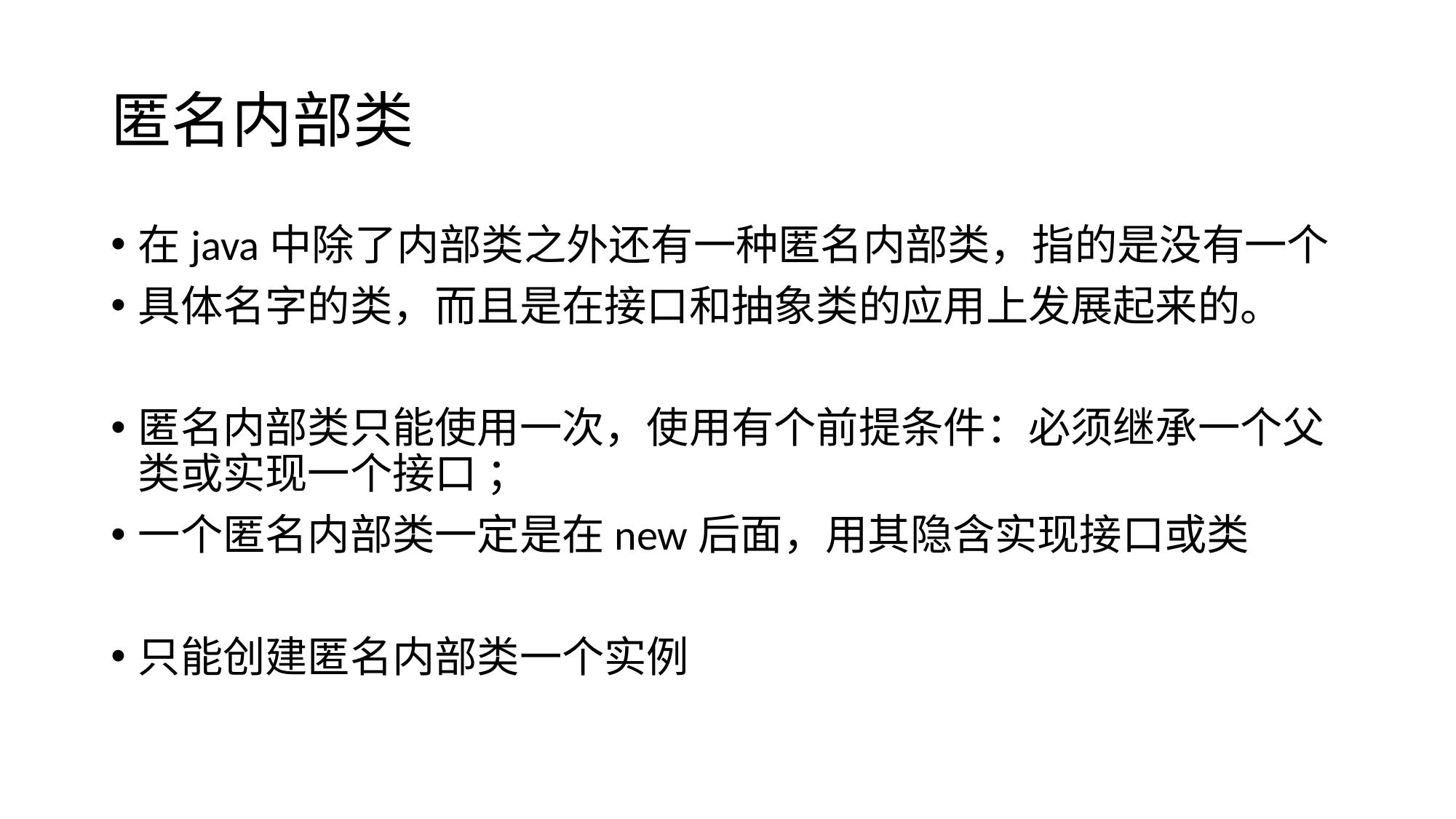

# 匿名内部类
在java中除了内部类之外还有一种匿名内部类，指的是没有一个
具体名字的类，而且是在接口和抽象类的应用上发展起来的。

匿名内部类只能使用一次，使用有个前提条件：必须继承一个父类或实现一个接口 ；
一个匿名内部类一定是在new后面，用其隐含实现接口或类

只能创建匿名内部类一个实例